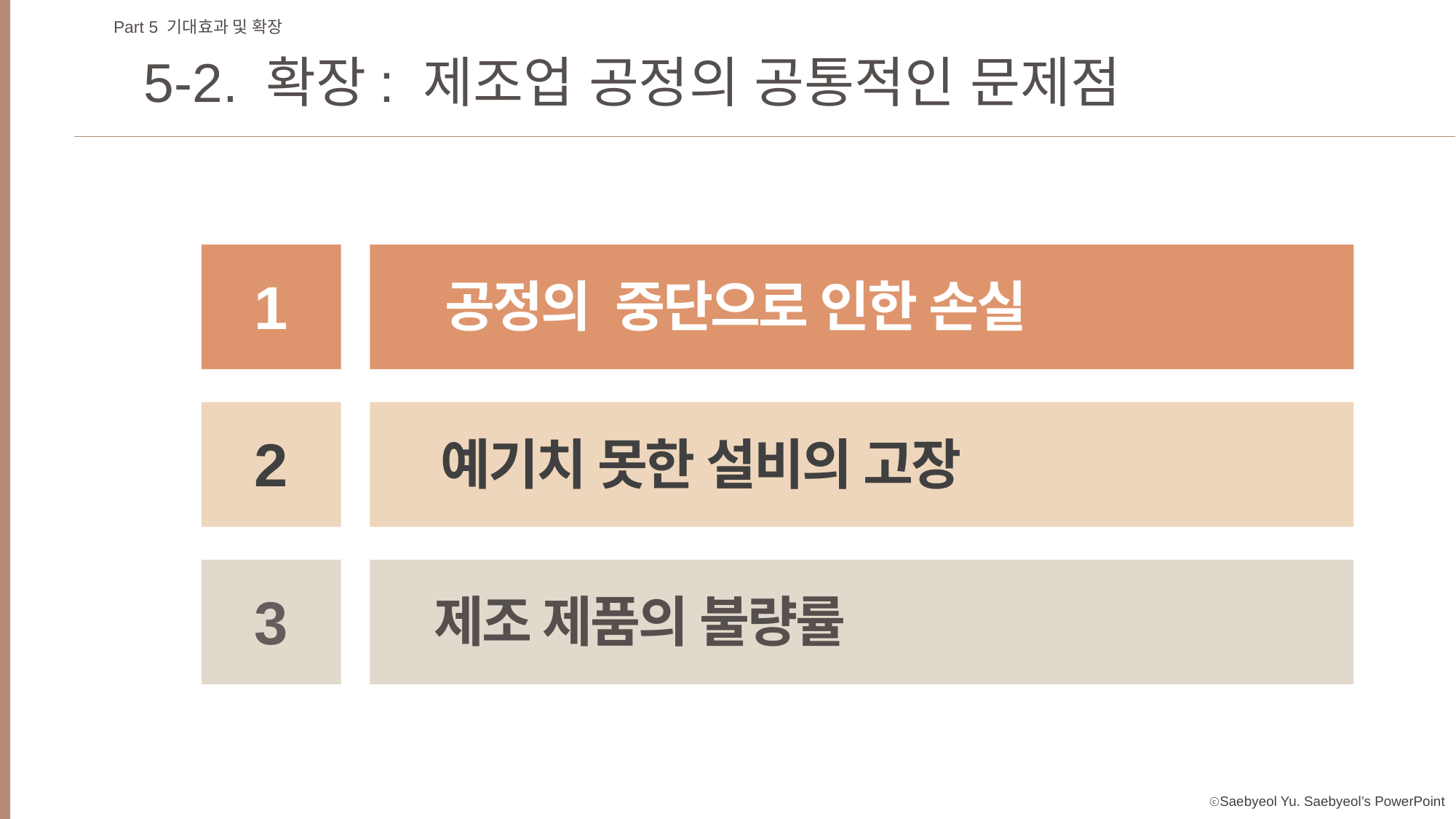

Part 5 기대효과 및 확장
5-2. 확장: 제조업 공정의 공통적인 문제점

1
공정의  중단으로 인한 손실

2
예기치 못한 설비의 고장

3
제조 제품의 불량률